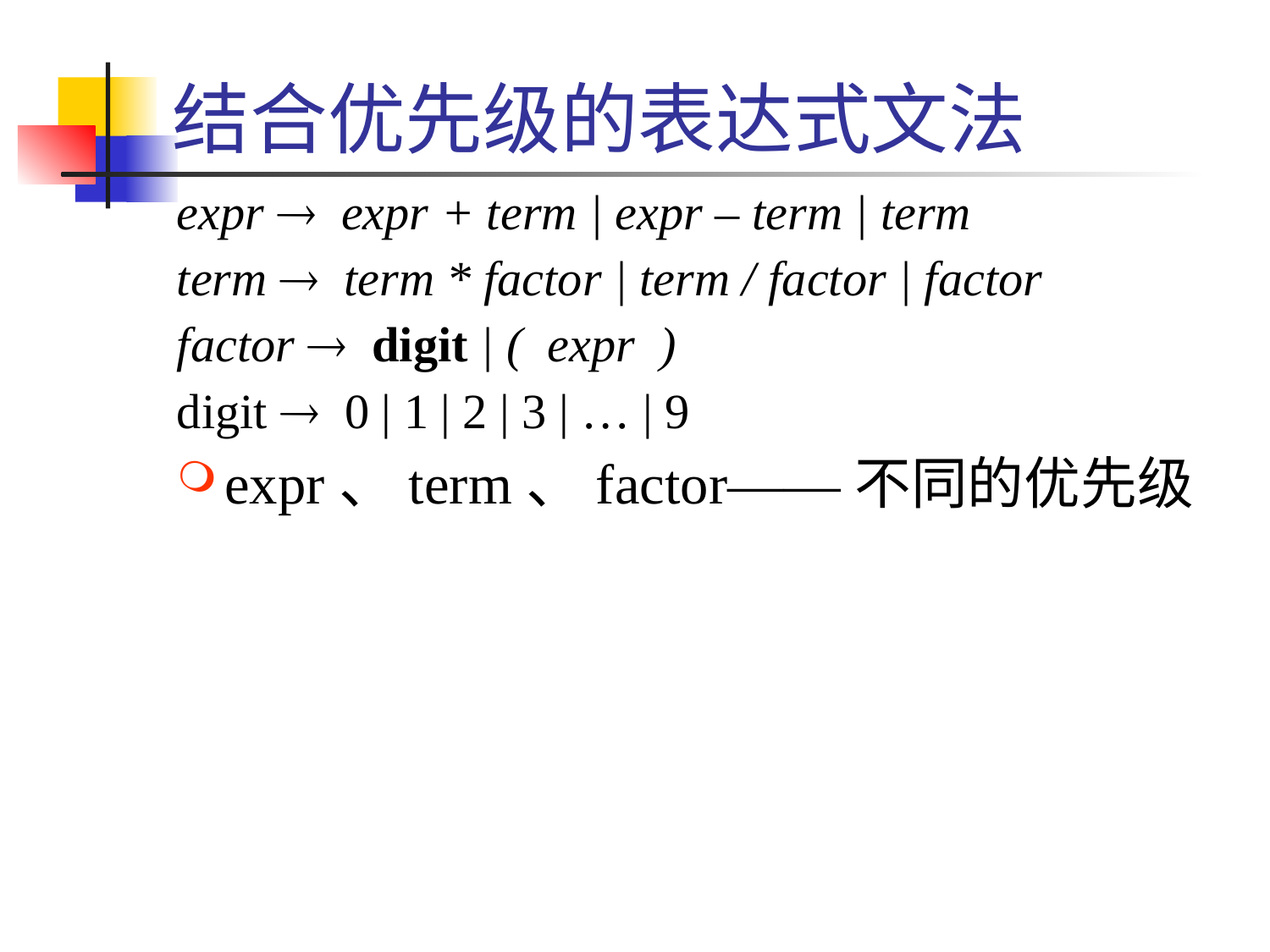

# 结合优先级的表达式文法
expr →  expr + term | expr – term | term
term →  term * factor | term / factor | factor
factor →  digit | (  expr  )
digit →  0 | 1 | 2 | 3 | … | 9
expr、term、factor——不同的优先级